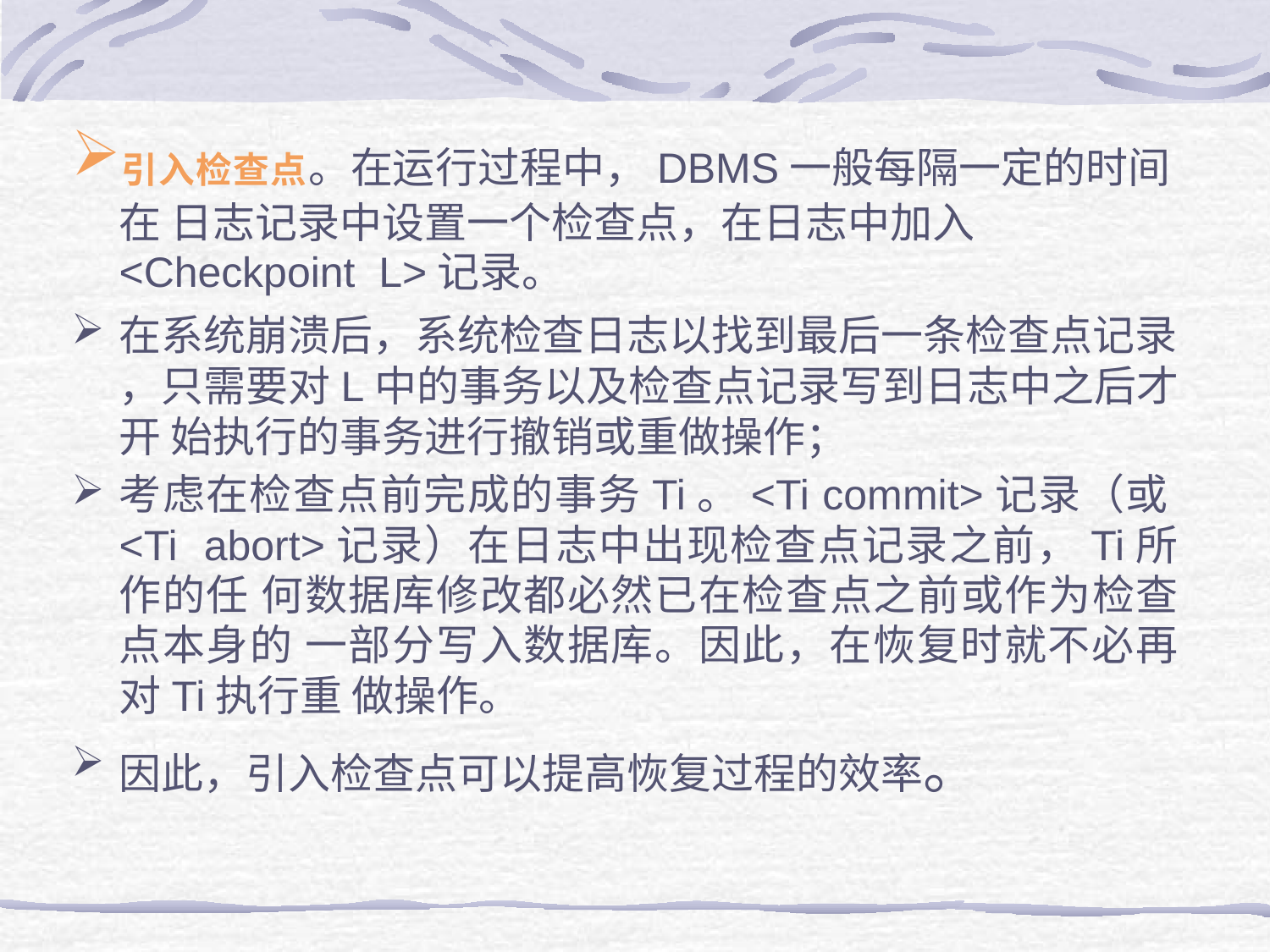

引入检查点。在运行过程中，DBMS一般每隔一定的时间在 日志记录中设置一个检查点，在日志中加入<Checkpoint  L>记录。
在系统崩溃后，系统检查日志以找到最后一条检查点记录
，只需要对L中的事务以及检查点记录写到日志中之后才开 始执行的事务进行撤销或重做操作；
考虑在检查点前完成的事务Ti。<Ti commit>记录（或<Ti  abort>记录）在日志中出现检查点记录之前，Ti所作的任 何数据库修改都必然已在检查点之前或作为检查点本身的 一部分写入数据库。因此，在恢复时就不必再对Ti执行重 做操作。
因此，引入检查点可以提高恢复过程的效率。